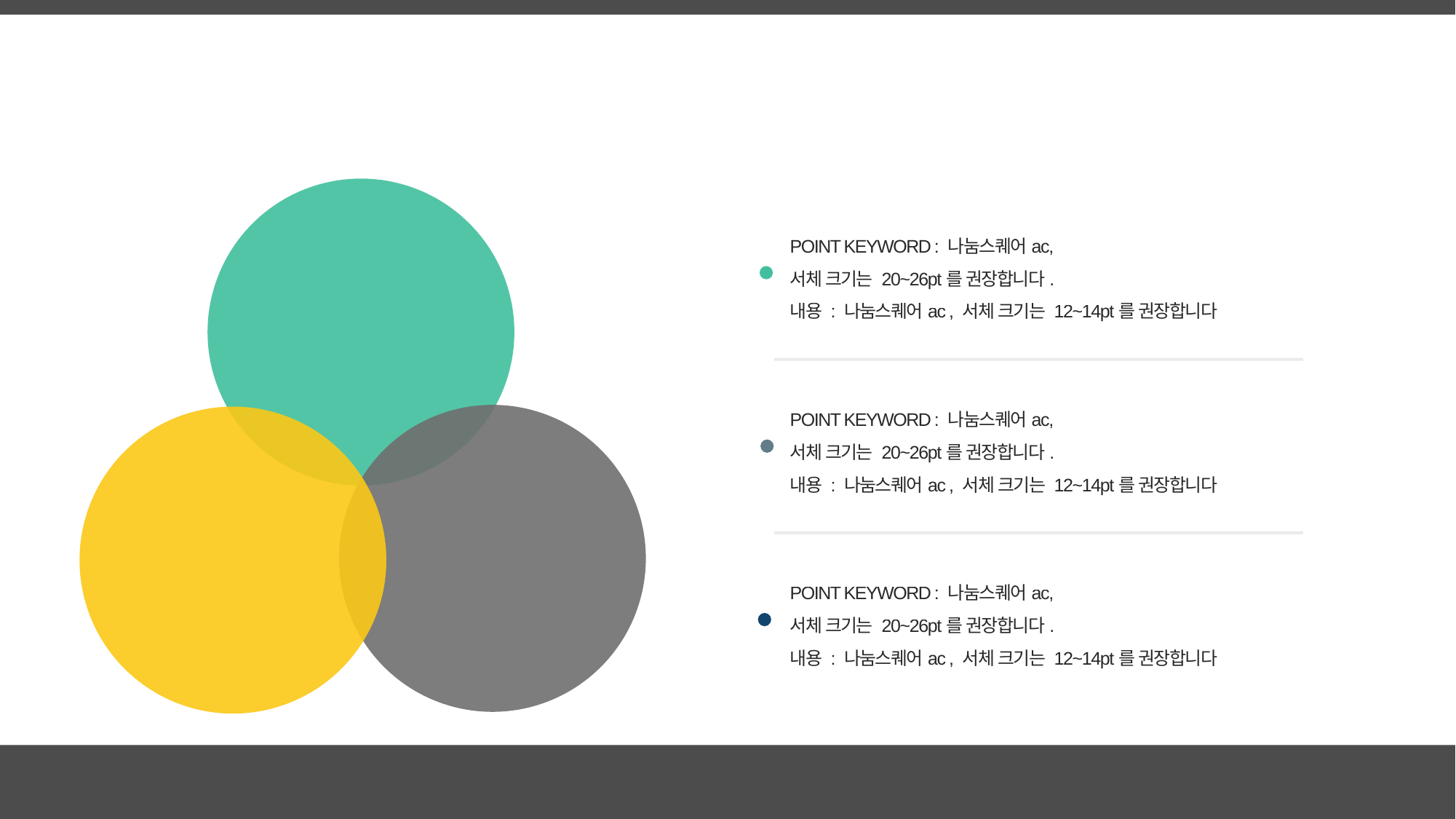

#
POINT
KEYWORD

POINT KEYWORD : 나눔스퀘어ac,
서체 크기는 20~26pt를 권장합니다.
내용 : 나눔스퀘어ac , 서체 크기는 12~14pt를 권장합니다

POINT KEYWORD : 나눔스퀘어ac,
서체 크기는 20~26pt를 권장합니다.
내용 : 나눔스퀘어ac , 서체 크기는 12~14pt를 권장합니다

POINT KEYWORD : 나눔스퀘어ac,
서체 크기는 20~26pt를 권장합니다.
내용 : 나눔스퀘어ac , 서체 크기는 12~14pt를 권장합니다

POINT
KEYWORD
POINT
KEYWORD
POINT
KEYWORD